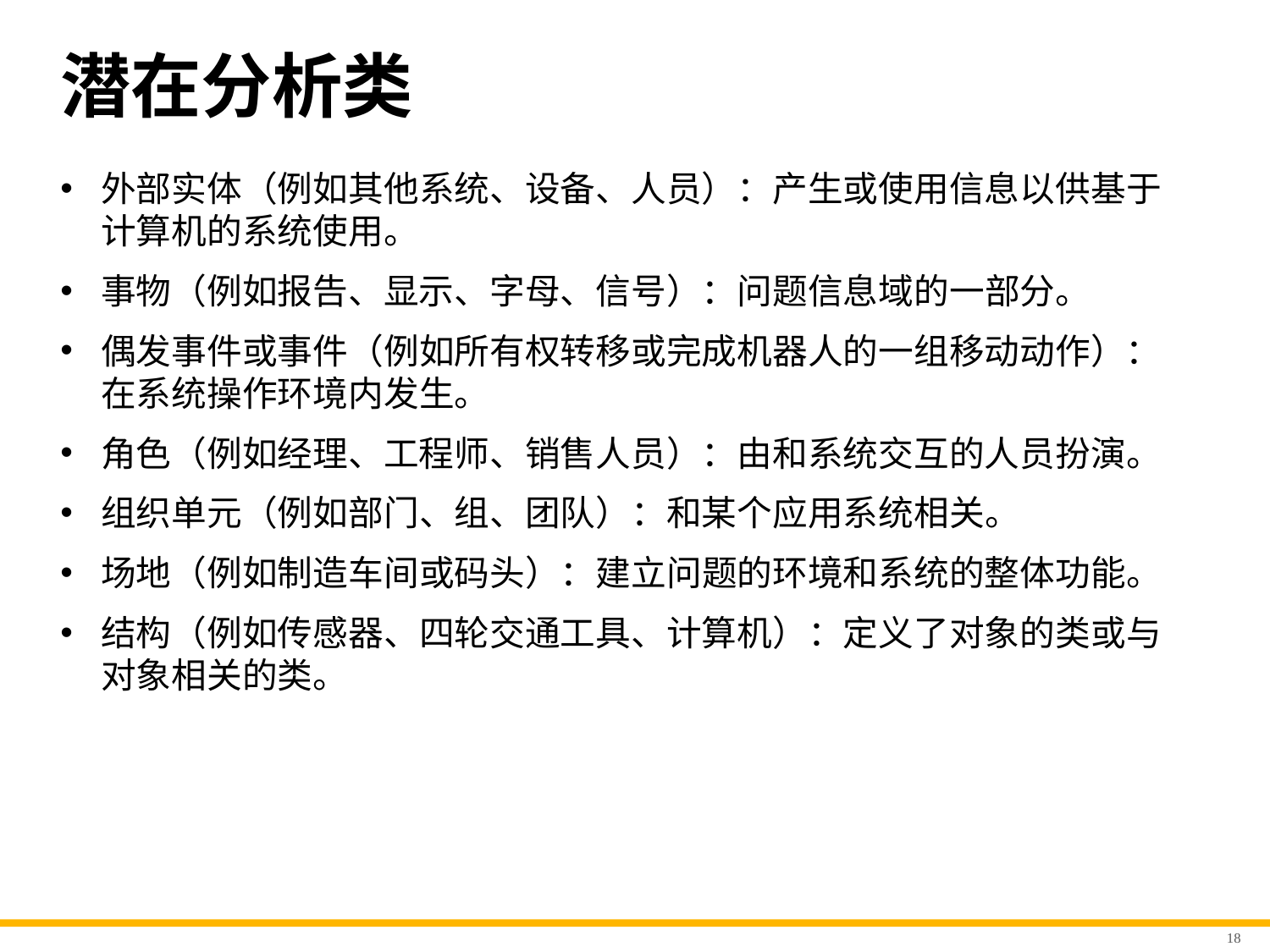

# 潜在分析类
外部实体（例如其他系统、设备、人员）：产生或使用信息以供基于计算机的系统使用。
事物（例如报告、显示、字母、信号）：问题信息域的一部分。
偶发事件或事件（例如所有权转移或完成机器人的一组移动动作）：在系统操作环境内发生。
角色（例如经理、工程师、销售人员）：由和系统交互的人员扮演。
组织单元（例如部门、组、团队）：和某个应用系统相关。
场地（例如制造车间或码头）：建立问题的环境和系统的整体功能。
结构（例如传感器、四轮交通工具、计算机）：定义了对象的类或与对象相关的类。
18